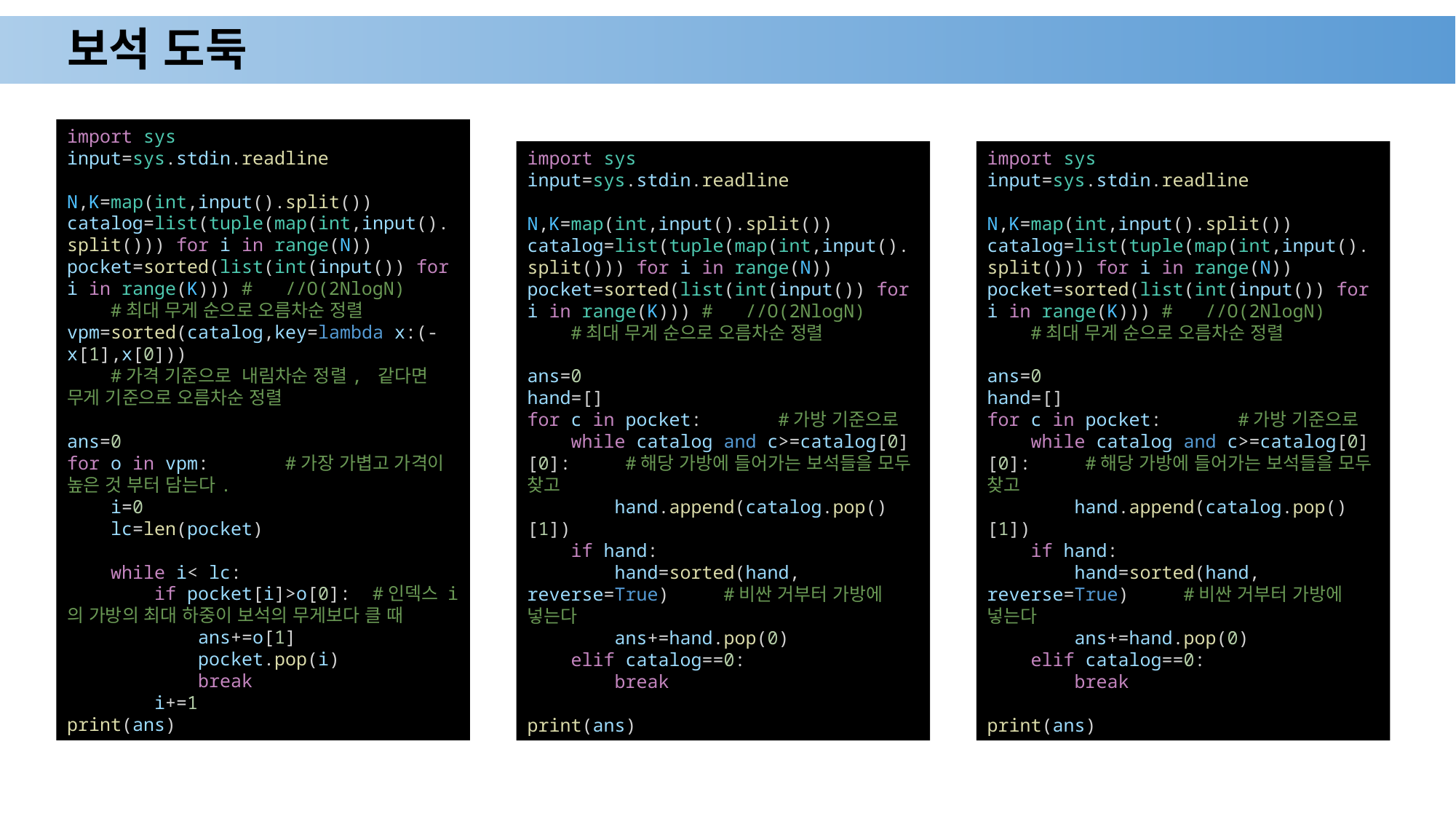

# 보석 도둑
import sys
input=sys.stdin.readline
N,K=map(int,input().split())
catalog=list(tuple(map(int,input().split())) for i in range(N))
pocket=sorted(list(int(input()) for i in range(K))) #   //O(2NlogN)
    #최대 무게 순으로 오름차순 정렬
vpm=sorted(catalog,key=lambda x:(-x[1],x[0]))
    #가격 기준으로  내림차순 정렬, 같다면 무게 기준으로 오름차순 정렬

ans=0
for o in vpm:       #가장 가볍고 가격이 높은 것 부터 담는다.
    i=0
    lc=len(pocket)

    while i< lc:
        if pocket[i]>o[0]:  #인덱스 i의 가방의 최대 하중이 보석의 무게보다 클 때
            ans+=o[1]
            pocket.pop(i)
            break
        i+=1
print(ans)
import sys
input=sys.stdin.readline
N,K=map(int,input().split())
catalog=list(tuple(map(int,input().split())) for i in range(N))
pocket=sorted(list(int(input()) for i in range(K))) #   //O(2NlogN)
    #최대 무게 순으로 오름차순 정렬

ans=0
hand=[]
for c in pocket:       #가방 기준으로
    while catalog and c>=catalog[0][0]:     #해당 가방에 들어가는 보석들을 모두 찾고
        hand.append(catalog.pop()[1])
    if hand:
        hand=sorted(hand, reverse=True)     #비싼 거부터 가방에 넣는다
        ans+=hand.pop(0)
    elif catalog==0:
        break

print(ans)
import sys
input=sys.stdin.readline
N,K=map(int,input().split())
catalog=list(tuple(map(int,input().split())) for i in range(N))
pocket=sorted(list(int(input()) for i in range(K))) #   //O(2NlogN)
    #최대 무게 순으로 오름차순 정렬

ans=0
hand=[]
for c in pocket:       #가방 기준으로
    while catalog and c>=catalog[0][0]:     #해당 가방에 들어가는 보석들을 모두 찾고
        hand.append(catalog.pop()[1])
    if hand:
        hand=sorted(hand, reverse=True)     #비싼 거부터 가방에 넣는다
        ans+=hand.pop(0)
    elif catalog==0:
        break

print(ans)